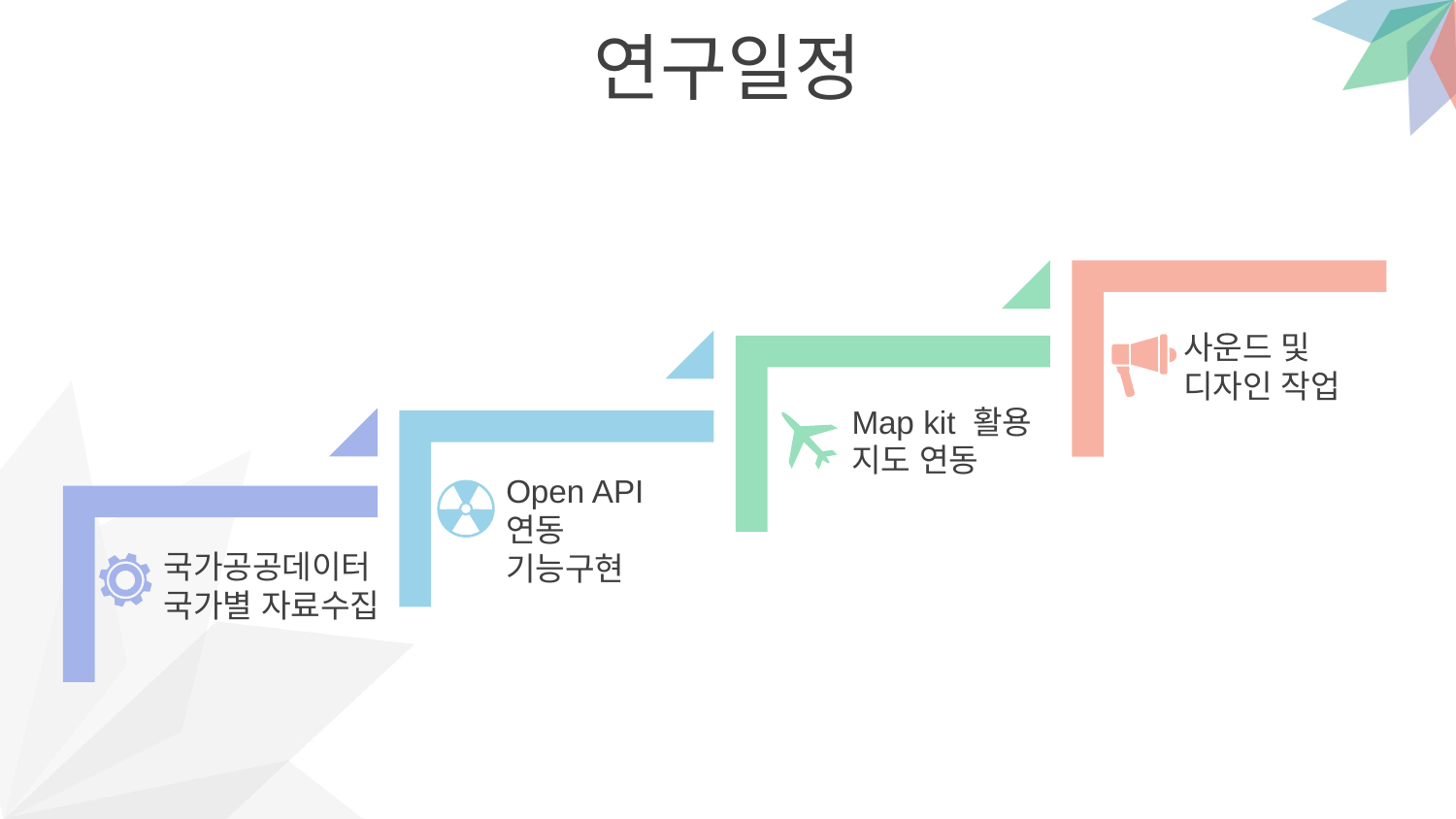

연구일정

사운드 및 디자인 작업

Map kit 활용
지도 연동

Open API 연동
기능구현

국가공공데이터
국가별 자료수집